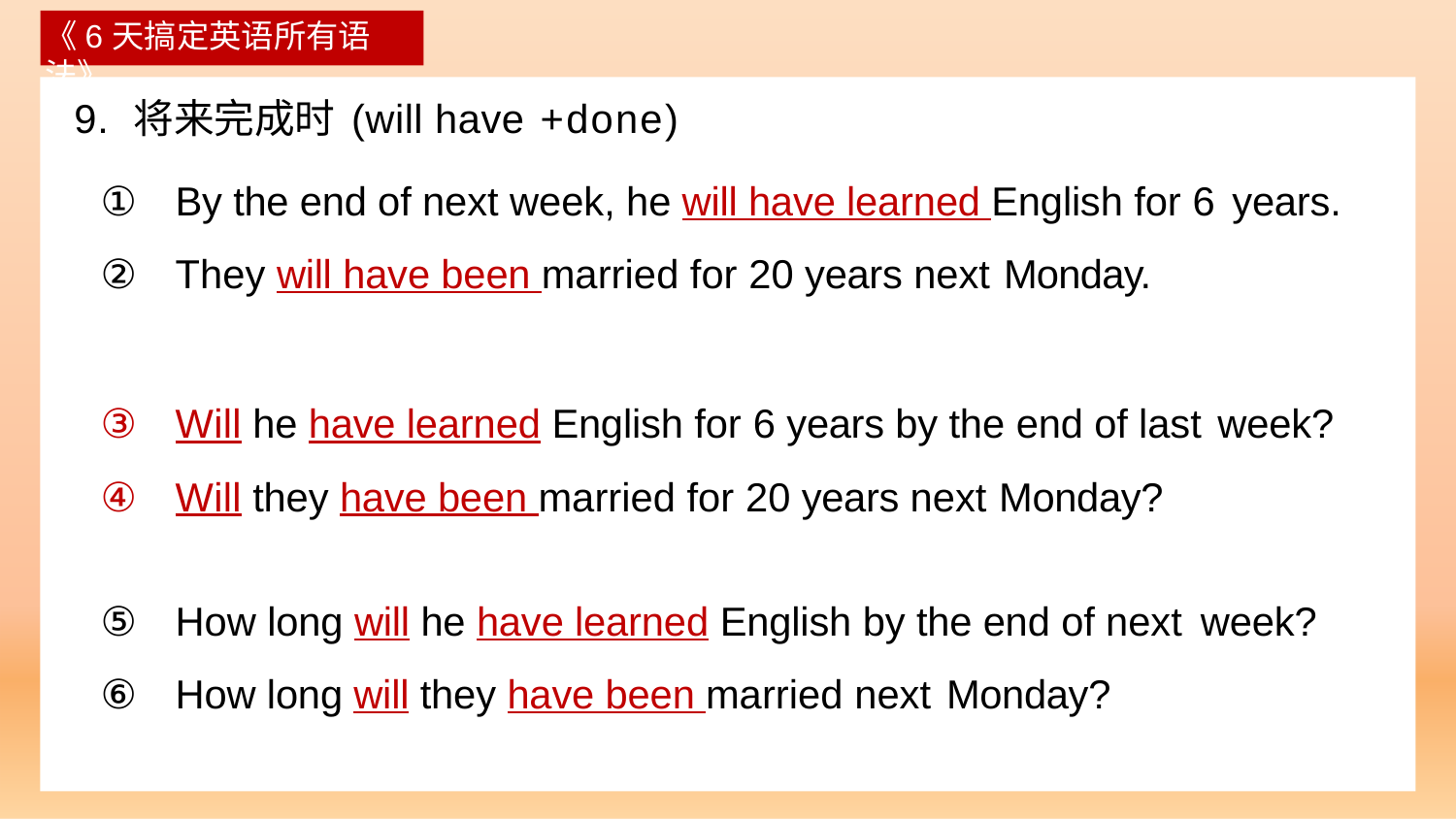

《6天搞定英语所有语法》
# 9. 将来完成时	(will have +done)
①	By the end of next week, he will have learned English for 6 years.
②	They will have been married for 20 years next Monday.

③	Will he have learned English for 6 years by the end of last week?
④	Will they have been married for 20 years next Monday?

⑤	How long will he have learned English by the end of next week?
⑥	How long will they have been married next Monday?